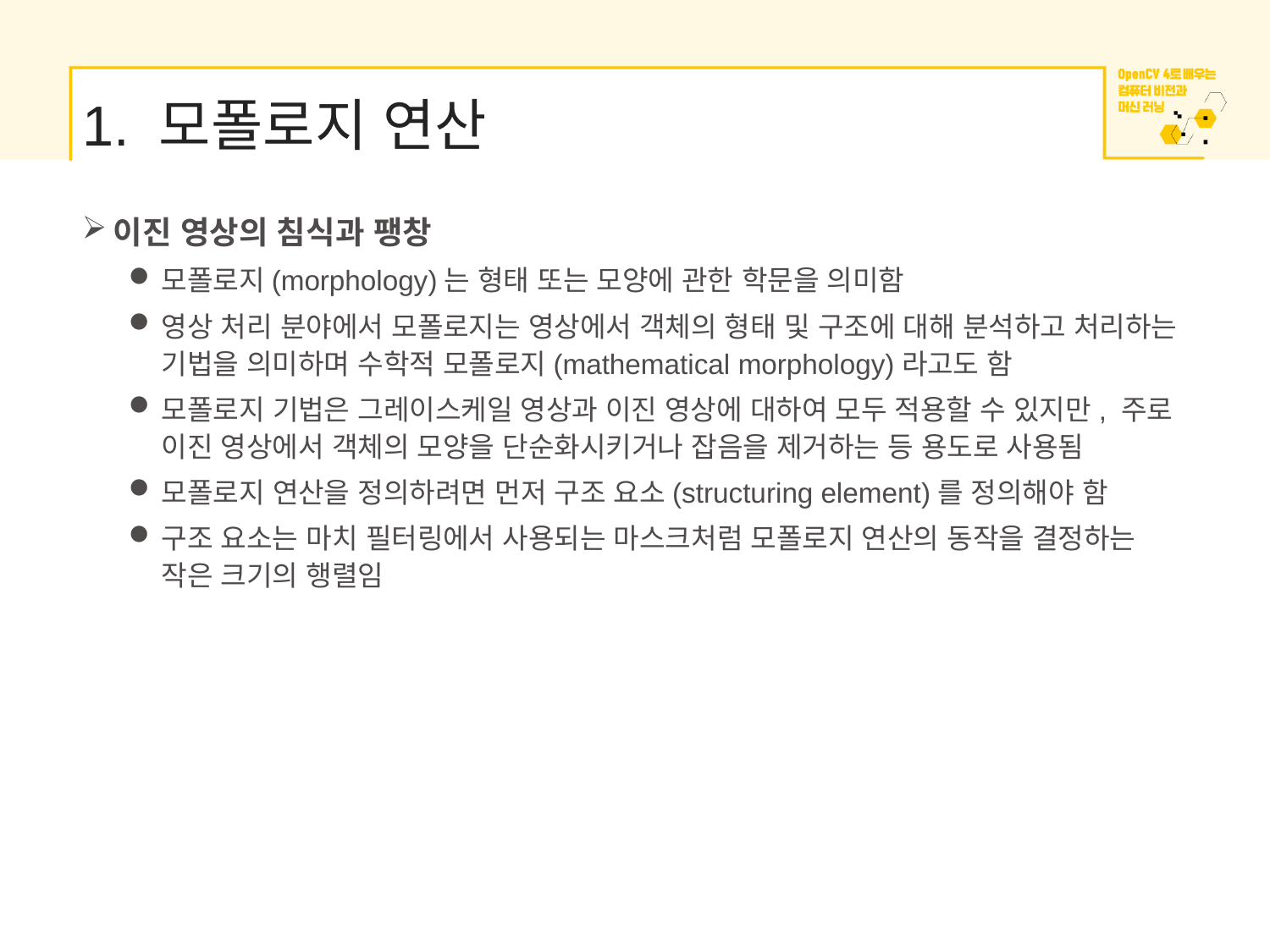

# 1. 모폴로지 연산
이진 영상의 침식과 팽창
모폴로지(morphology)는 형태 또는 모양에 관한 학문을 의미함
영상 처리 분야에서 모폴로지는 영상에서 객체의 형태 및 구조에 대해 분석하고 처리하는 기법을 의미하며 수학적 모폴로지(mathematical morphology)라고도 함
모폴로지 기법은 그레이스케일 영상과 이진 영상에 대하여 모두 적용할 수 있지만, 주로 이진 영상에서 객체의 모양을 단순화시키거나 잡음을 제거하는 등 용도로 사용됨
모폴로지 연산을 정의하려면 먼저 구조 요소(structuring element)를 정의해야 함
구조 요소는 마치 필터링에서 사용되는 마스크처럼 모폴로지 연산의 동작을 결정하는 작은 크기의 행렬임